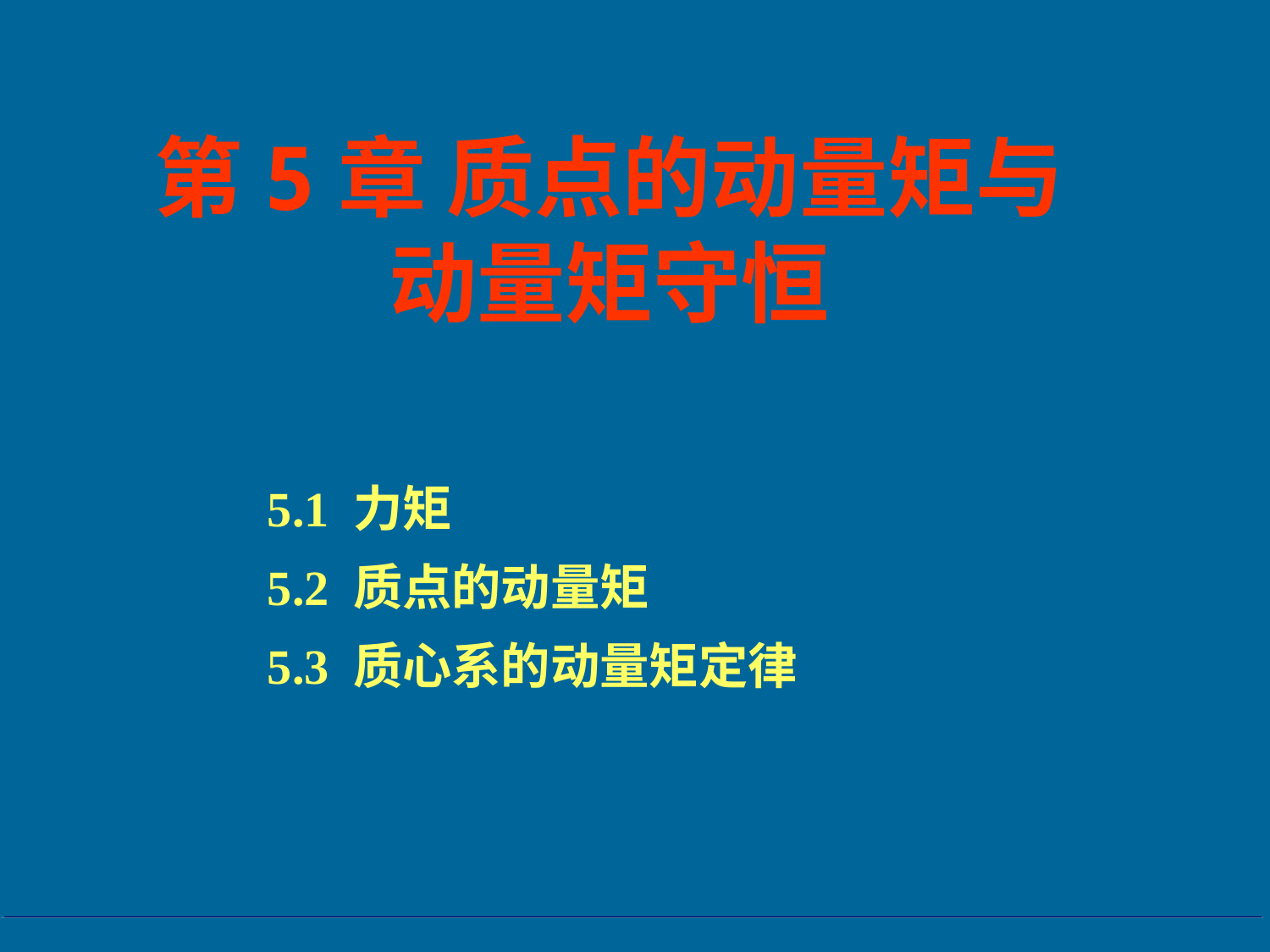

第5章 质点的动量矩与动量矩守恒
5.1 力矩
5.2 质点的动量矩
5.3 质心系的动量矩定律